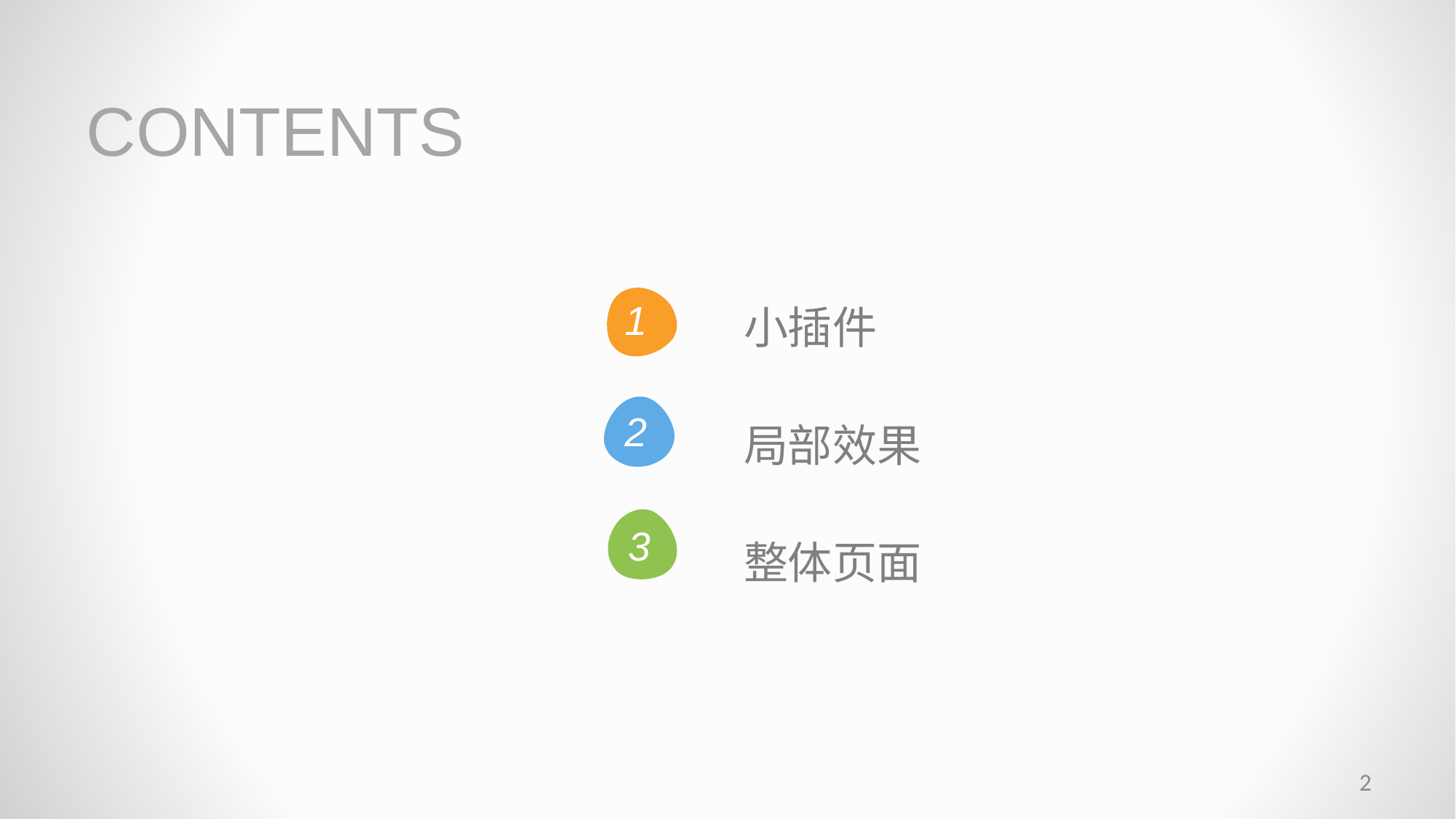

CONTENTS
小插件
局部效果
整体页面

1

2

3
2